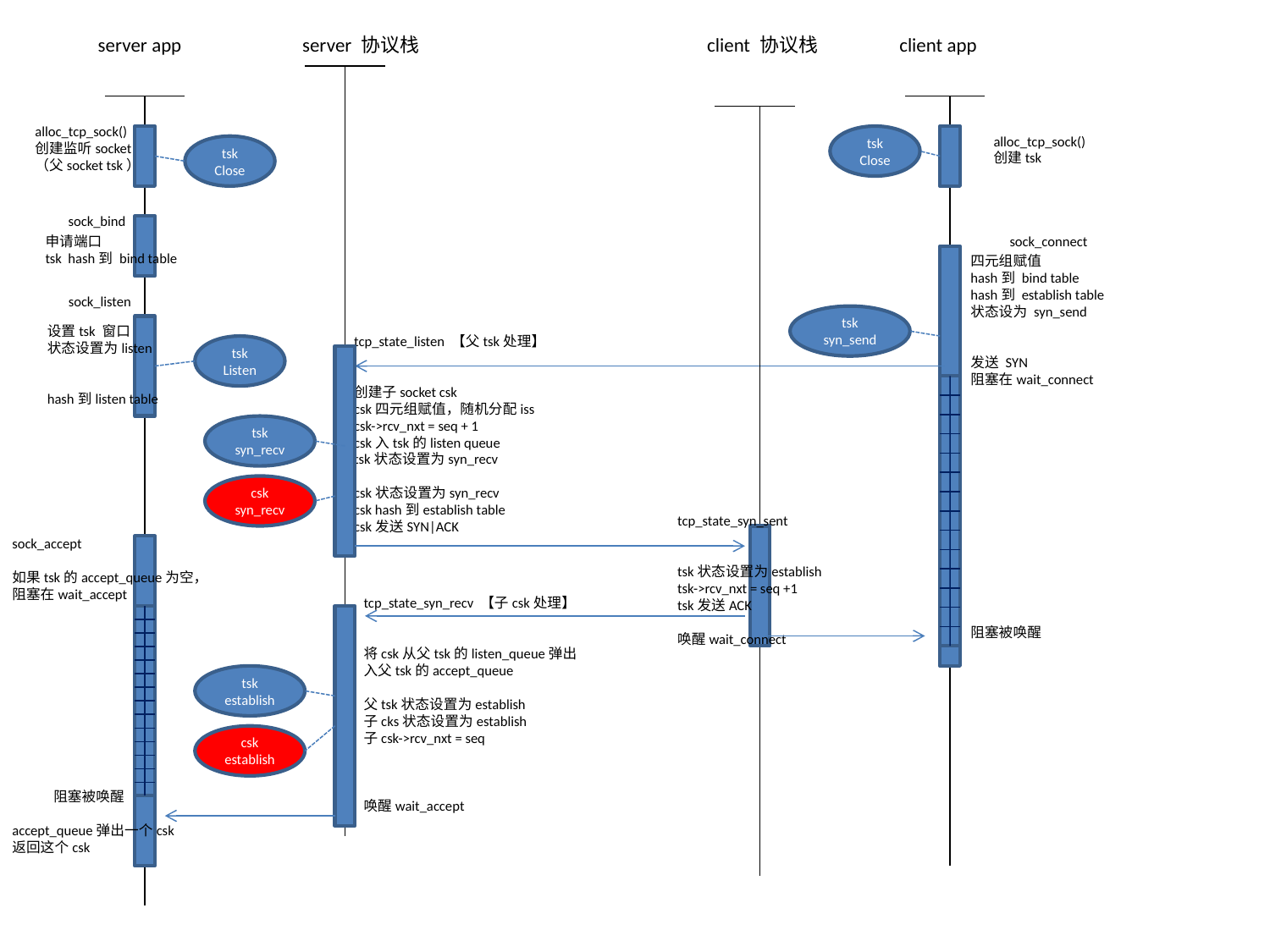

server app
server 协议栈
client 协议栈
client app
alloc_tcp_sock()
创建监听socket
（父socket tsk）

tsk
Close

alloc_tcp_sock()
创建tsk
tsk
Close
sock_bind

申请端口
tsk  hash到 bind table
sock_connect

四元组赋值
hash到 bind table
hash到 establish table
状态设为 syn_send

发送 SYN
阻塞在wait_connect

阻塞被唤醒
sock_listen
tsk
syn_send
设置tsk 窗口
状态设置为listen

hash到listen table

tcp_state_listen 【父tsk处理】

创建子socket csk
csk四元组赋值，随机分配iss
csk->rcv_nxt = seq + 1
csk入tsk的listen queue
tsk状态设置为syn_recv

csk状态设置为syn_recv
csk hash到establish table
csk发送SYN|ACK
tsk
Listen

tsk
syn_recv
csk
syn_recv
tcp_state_syn_sent

tsk状态设置为establish
tsk->rcv_nxt = seq +1
tsk发送ACK

唤醒wait_connect

sock_accept

如果tsk的accept_queue为空，
阻塞在wait_accept

            阻塞被唤醒

accept_queue弹出一个csk
返回这个csk

tcp_state_syn_recv 【子csk处理】

将csk从父tsk的listen_queue弹出
入父tsk的accept_queue

父tsk状态设置为establish
子cks状态设置为establish
子csk->rcv_nxt = seq

唤醒wait_accept

tsk
establish
csk
establish